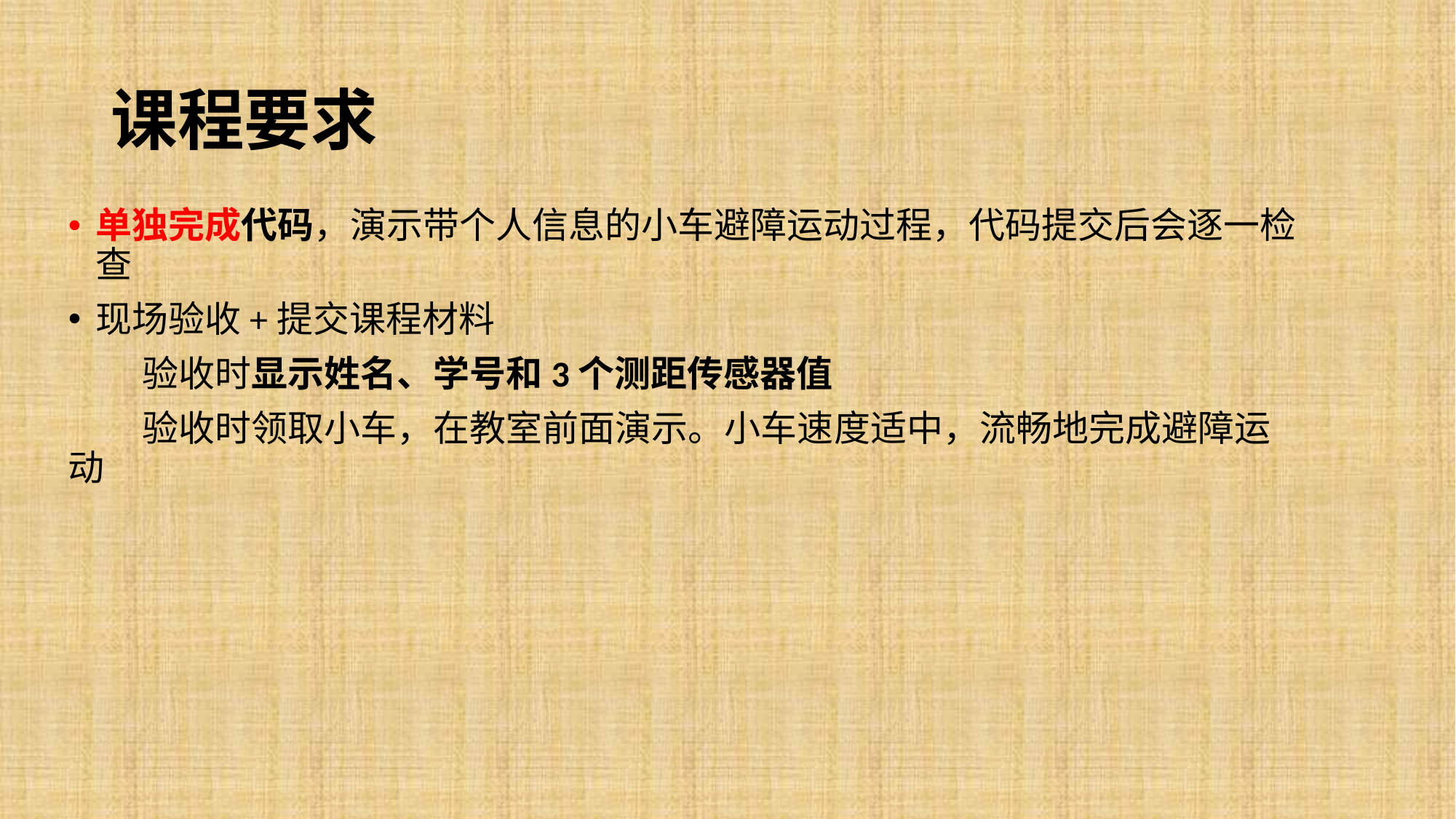

# 课程要求
单独完成代码，演示带个人信息的小车避障运动过程，代码提交后会逐一检查
现场验收+提交课程材料
        验收时显示姓名、学号和3个测距传感器值
        验收时领取小车，在教室前面演示。小车速度适中，流畅地完成避障运动